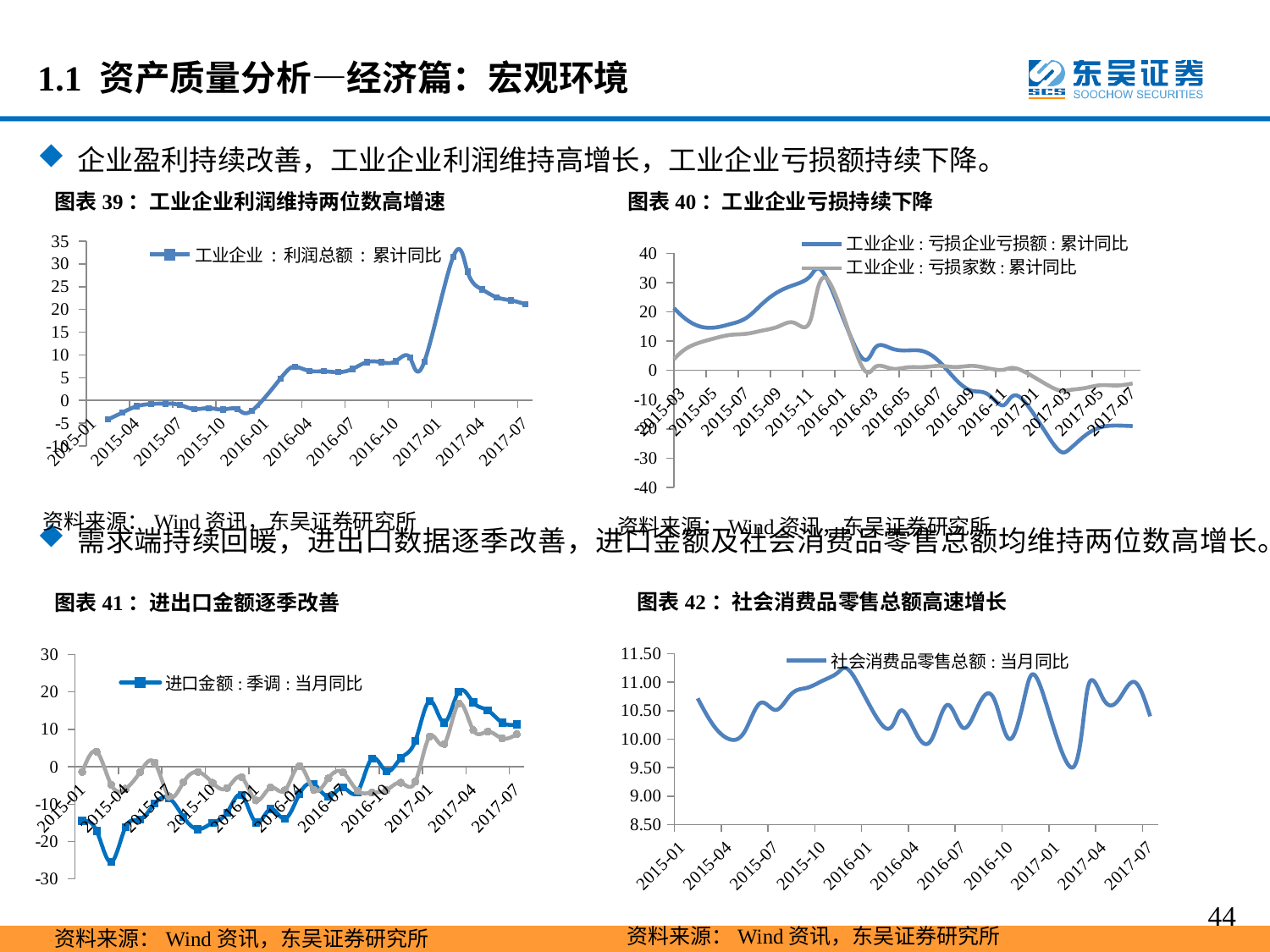

1.1 资产质量分析—经济篇：宏观环境
企业盈利持续改善，工业企业利润维持高增长，工业企业亏损额持续下降。

需求端持续回暖，进出口数据逐季改善，进口金额及社会消费品零售总额均维持两位数高增长。

图表39：工业企业利润维持两位数高增速
图表40：工业企业亏损持续下降

### Chart

| Category | 工业企业:亏损企业亏损额:累计同比 | 工业企业:亏损家数:累计同比 |
|---|---|---|
| 42063 | 24.317 | 0.6 |
| 42094 | 18.6 | 6.4 |
| 42124 | 15.2 | 9.3 |
| 42155 | 14.6 | 10.9 |
| 42185 | 15.8 | 12.1 |
| 42216 | 17.9278 | 12.5 |
| 42247 | 22.8 | 13.6 |
| 42277 | 26.9 | 15.0 |
| 42308 | 29.2534 | 16.2 |
| 42338 | 32.4 | 17.4 |
| 42369 | 31.3 | 31.3 |
| 42429 | 5.6 | 3.5 |
| 42460 | 7.7 | 1.1 |
| 42490 | 7.5 | 0.6 |
| 42521 | 6.8 | 1.0 |
| 42551 | 6.5 | 1.1 |
| 42582 | 2.9 | 1.5 |
| 42613 | -3.1 | 1.1 |
| 42643 | -7.0 | 1.5 |
| 42674 | -8.2 | 0.7 |
| 42704 | -11.9 | 0.2 |
| 42735 | -9.2 | 0.2 |
| 42794 | -24.6 | -5.9 |
| 42825 | -27.3 | -6.8 |
| 42855 | -22.5 | -6.1 |
| 42886 | -19.5 | -5.1 |
| 42916 | -18.9 | -5.2 |
| 42947 | -19.1 | -4.5 |

### Chart

| Category | 工业企业:利润总额:累计同比 |
|---|---|
| 42063 | -4.2 |
| 42094 | -2.7 |
| 42124 | -1.3 |
| 42155 | -0.8 |
| 42185 | -0.7 |
| 42216 | -1.0 |
| 42247 | -1.9 |
| 42277 | -1.7 |
| 42308 | -2.0 |
| 42338 | -1.9 |
| 42369 | -2.3 |
| 42429 | 4.8 |
| 42460 | 7.4 |
| 42490 | 6.5 |
| 42521 | 6.4 |
| 42551 | 6.2 |
| 42582 | 6.9 |
| 42613 | 8.4 |
| 42643 | 8.4 |
| 42674 | 8.6 |
| 42704 | 9.4 |
| 42735 | 8.5 |
| 42794 | 31.5 |
| 42825 | 28.3 |
| 42855 | 24.4 |
| 42886 | 22.7 |
| 42916 | 22.0 |
| 42947 | 21.2 |
资料来源：Wind资讯，东吴证券研究所
资料来源：Wind资讯，东吴证券研究所
图表42：社会消费品零售总额高速增长
图表41：进出口金额逐季改善

### Chart

| Category | 社会消费品零售总额:当月同比 |
|---|---|
| 42063 | 10.7142 |
| 42094 | 10.2445 |
| 42124 | 10.0024 |
| 42155 | 10.1302 |
| 42185 | 10.632 |
| 42216 | 10.5123 |
| 42247 | 10.7923 |
| 42277 | 10.9 |
| 42308 | 11.0234 |
| 42338 | 11.1722 |
| 42369 | 11.1 |
| 42429 | 10.2 |
| 42460 | 10.5 |
| 42490 | 10.1 |
| 42521 | 10.0 |
| 42551 | 10.6 |
| 42582 | 10.2 |
| 42613 | 10.6 |
| 42643 | 10.7 |
| 42674 | 10.0 |
| 42704 | 10.8 |
| 42735 | 10.9 |
| 42794 | 9.5 |
| 42825 | 10.9 |
| 42855 | 10.7 |
| 42886 | 10.7 |
| 42916 | 11.0 |
| 42947 | 10.4 |

### Chart

| Category | 进口金额:季调:当月同比 | 出口金额:季调:当月同比 |
|---|---|---|
| 42035 | -14.5 | -1.4 |
| 42063 | -17.2 | 4.0 |
| 42094 | -25.5 | -4.8 |
| 42124 | -16.1 | -5.9 |
| 42155 | -14.1 | -1.4 |
| 42185 | -9.9 | 1.1 |
| 42216 | -8.4 | -7.9 |
| 42247 | -13.5 | -4.1 |
| 42277 | -16.7 | -1.4 |
| 42308 | -15.0 | -4.3 |
| 42338 | -12.3 | -5.7 |
| 42369 | -7.6 | -2.8 |
| 42400 | -14.9 | -9.0 |
| 42429 | -11.3 | -5.6 |
| 42460 | -13.9 | -6.3 |
| 42490 | -7.3 | 0.2 |
| 42521 | -4.7 | -6.2 |
| 42551 | -8.0 | -3.1 |
| 42582 | -5.6 | -1.5 |
| 42613 | -6.8 | -6.4 |
| 42643 | 2.2 | -6.9 |
| 42674 | -1.2 | -6.3 |
| 42704 | 2.3 | -4.3 |
| 42735 | 6.9 | -4.0 |
| 42766 | 17.6 | 8.1 |
| 42794 | 11.8 | 6.1 |
| 42825 | 20.1 | 16.9 |
| 42855 | 17.2 | 9.8 |
| 42886 | 15.1 | 9.4 |
| 42916 | 11.8 | 7.6 |
| 42947 | 11.3 | 8.7 |
44
资料来源：Wind资讯，东吴证券研究所
资料来源：Wind资讯，东吴证券研究所